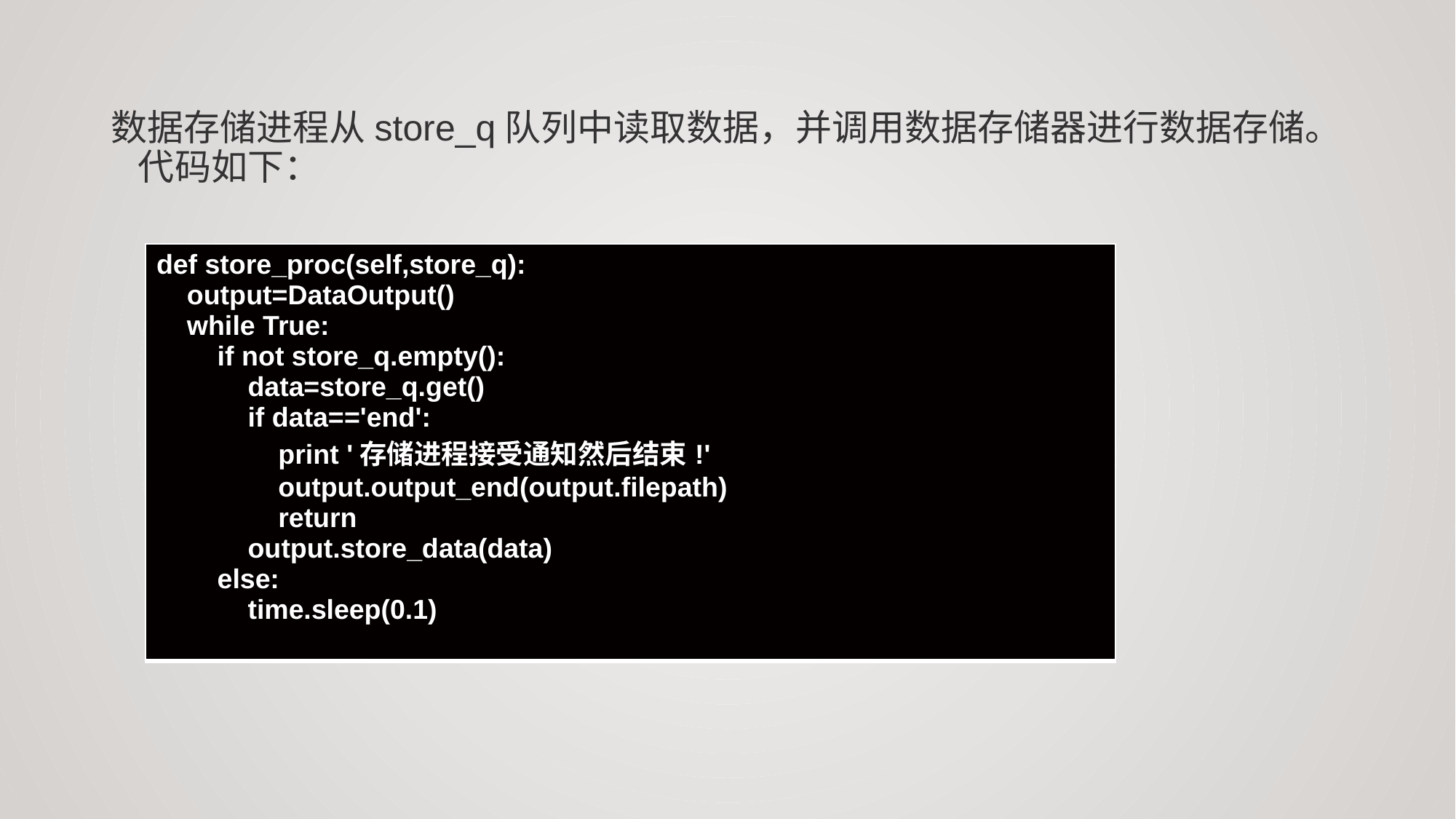

数据存储进程从store_q队列中读取数据，并调用数据存储器进行数据存储。代码如下：
| def store\_proc(self,store\_q): output=DataOutput() while True: if not store\_q.empty(): data=store\_q.get() if data=='end': print '存储进程接受通知然后结束!' output.output\_end(output.filepath) return output.store\_data(data) else: time.sleep(0.1) |
| --- |